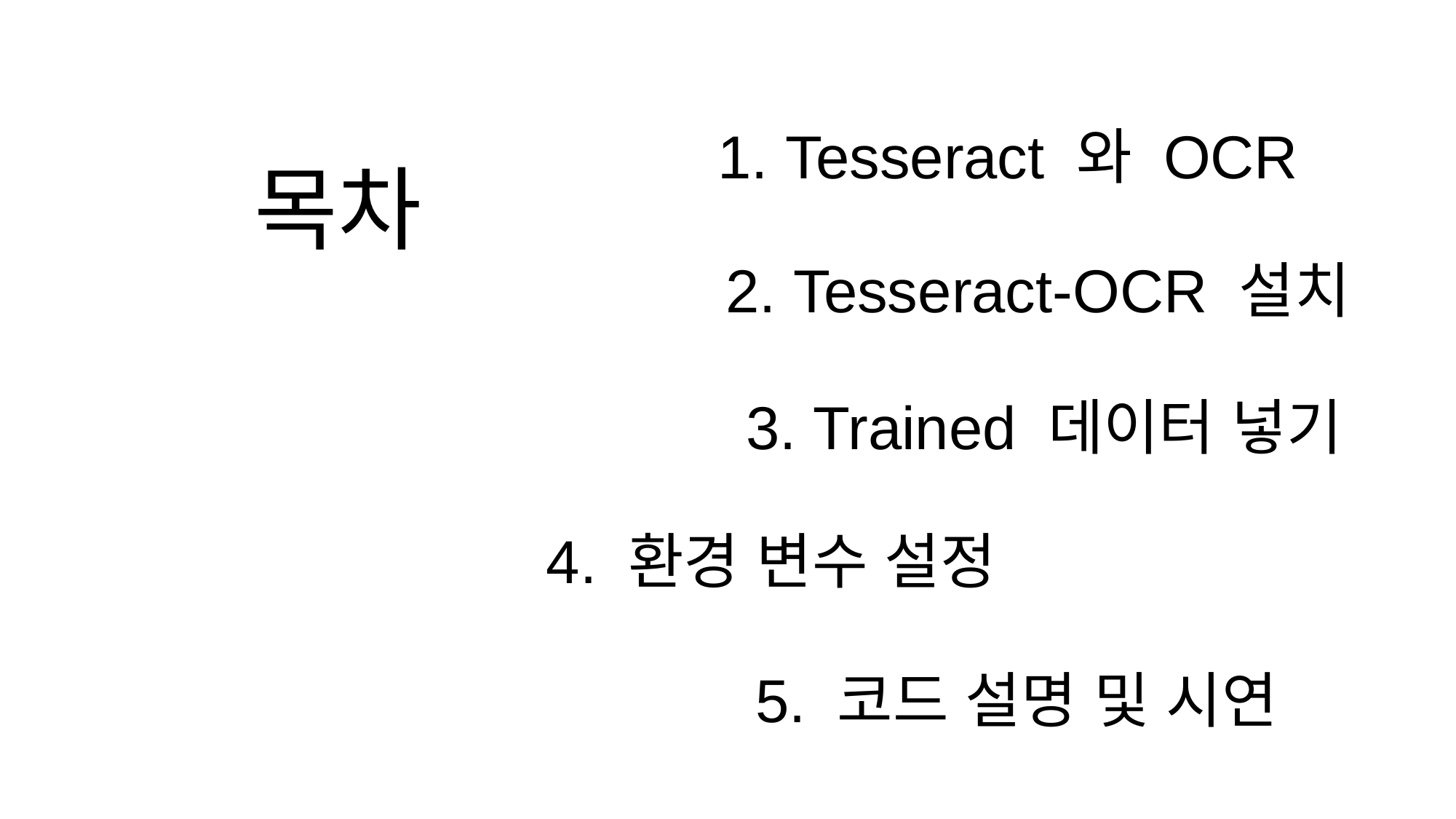

1. Tesseract 와 OCR
목차
2. Tesseract-OCR 설치
3. Trained 데이터 넣기
4. 환경 변수 설정
5. 코드 설명 및 시연